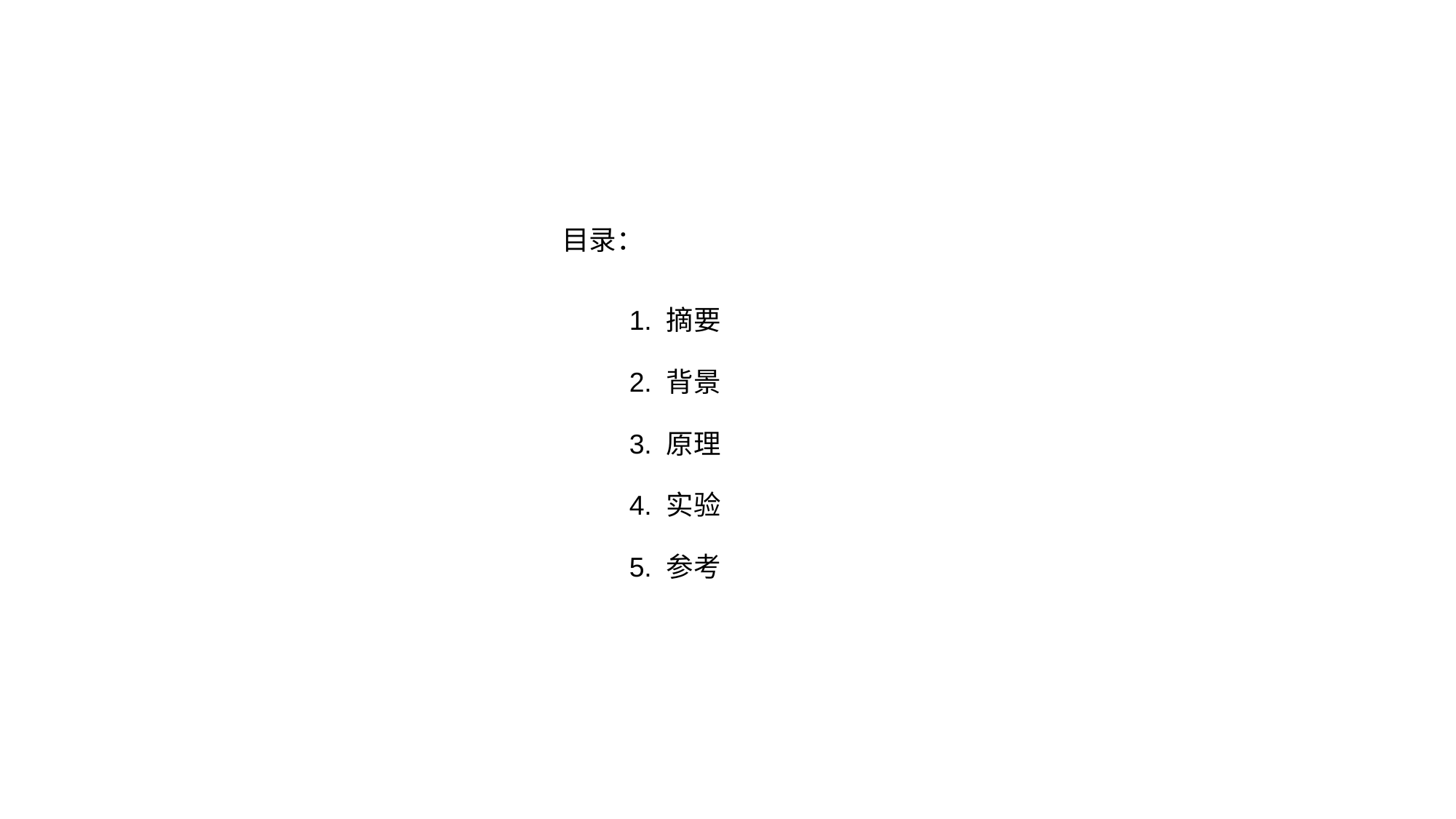

目录：
1. 摘要
2. 背景
3. 原理
4. 实验
5. 参考